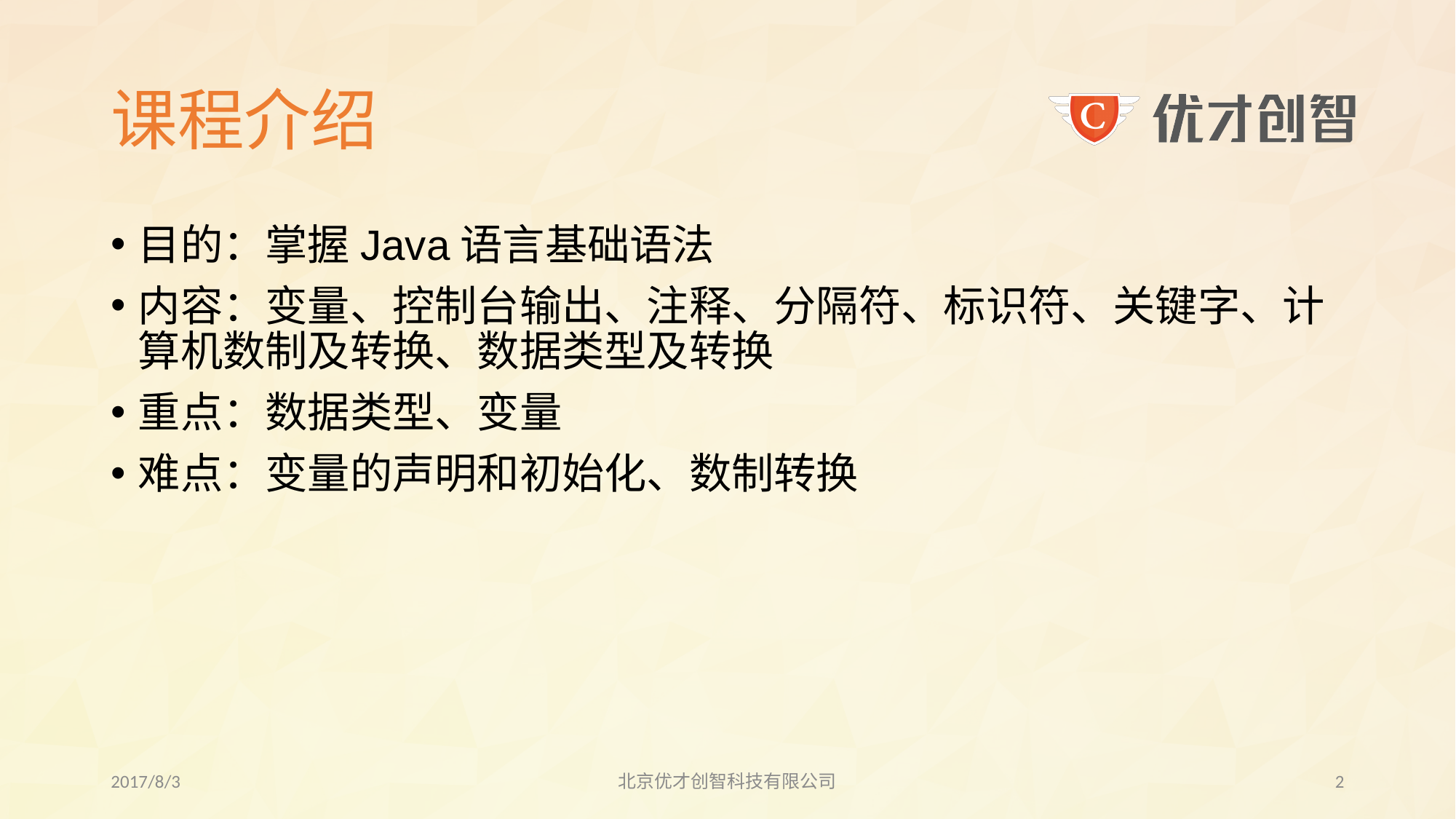

# 课程介绍
目的：掌握Java语言基础语法
内容：变量、控制台输出、注释、分隔符、标识符、关键字、计算机数制及转换、数据类型及转换
重点：数据类型、变量
难点：变量的声明和初始化、数制转换
2017/8/3
北京优才创智科技有限公司
2